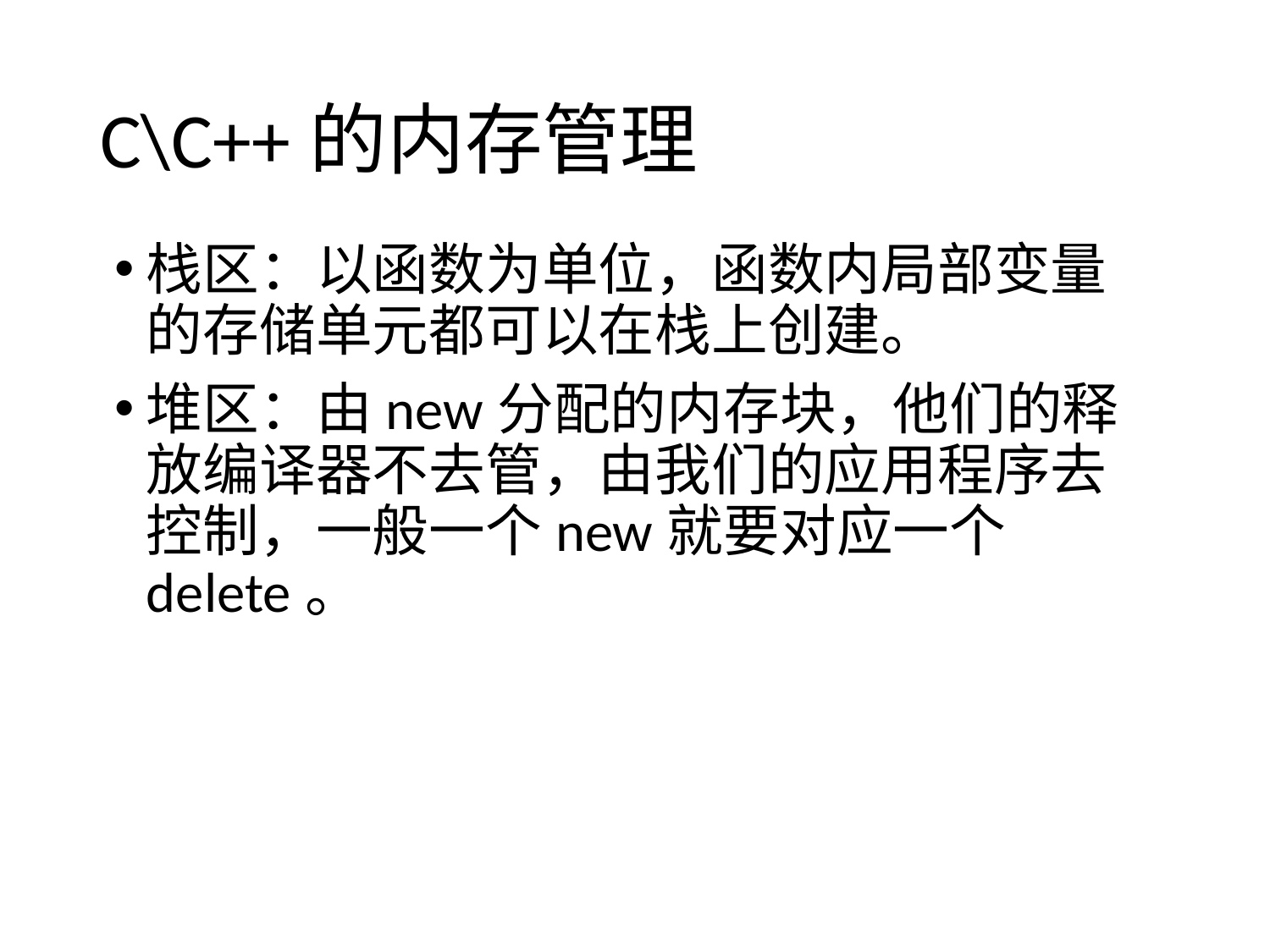

# C\C++的内存管理
栈区：以函数为单位，函数内局部变量的存储单元都可以在栈上创建。
堆区：由new分配的内存块，他们的释放编译器不去管，由我们的应用程序去控制，一般一个new就要对应一个delete。